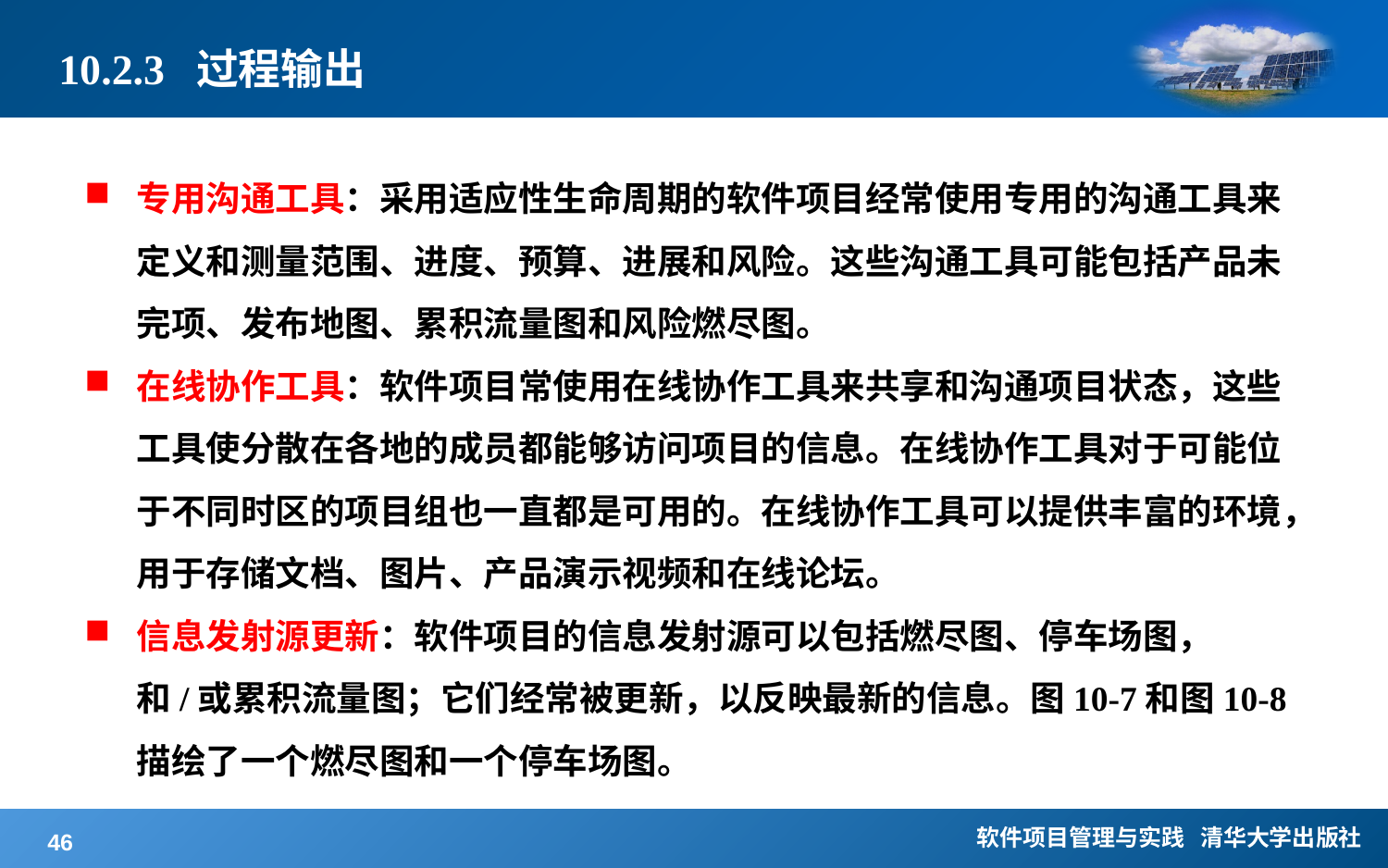

# 10.2.3  过程输出
专用沟通工具：采用适应性生命周期的软件项目经常使用专用的沟通工具来定义和测量范围、进度、预算、进展和风险。这些沟通工具可能包括产品未完项、发布地图、累积流量图和风险燃尽图。
在线协作工具：软件项目常使用在线协作工具来共享和沟通项目状态，这些工具使分散在各地的成员都能够访问项目的信息。在线协作工具对于可能位于不同时区的项目组也一直都是可用的。在线协作工具可以提供丰富的环境，用于存储文档、图片、产品演示视频和在线论坛。
信息发射源更新：软件项目的信息发射源可以包括燃尽图、停车场图，和/或累积流量图；它们经常被更新，以反映最新的信息。图10-7和图10-8描绘了一个燃尽图和一个停车场图。